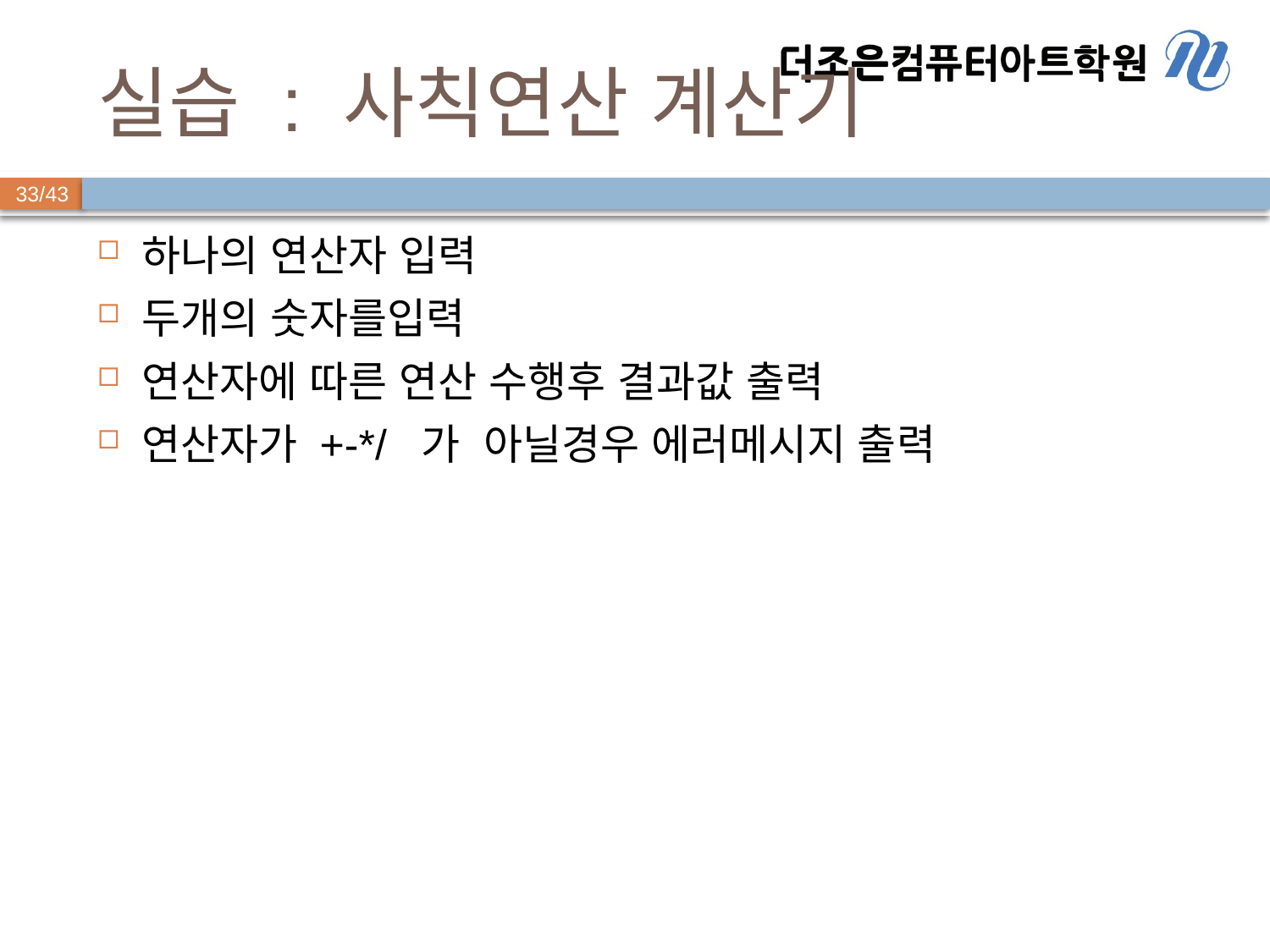

# 실습 : 사칙연산 계산기
하나의 연산자 입력
두개의 숫자를입력
연산자에 따른 연산 수행후 결과값 출력
연산자가 +-*/  가  아닐경우 에러메시지 출력